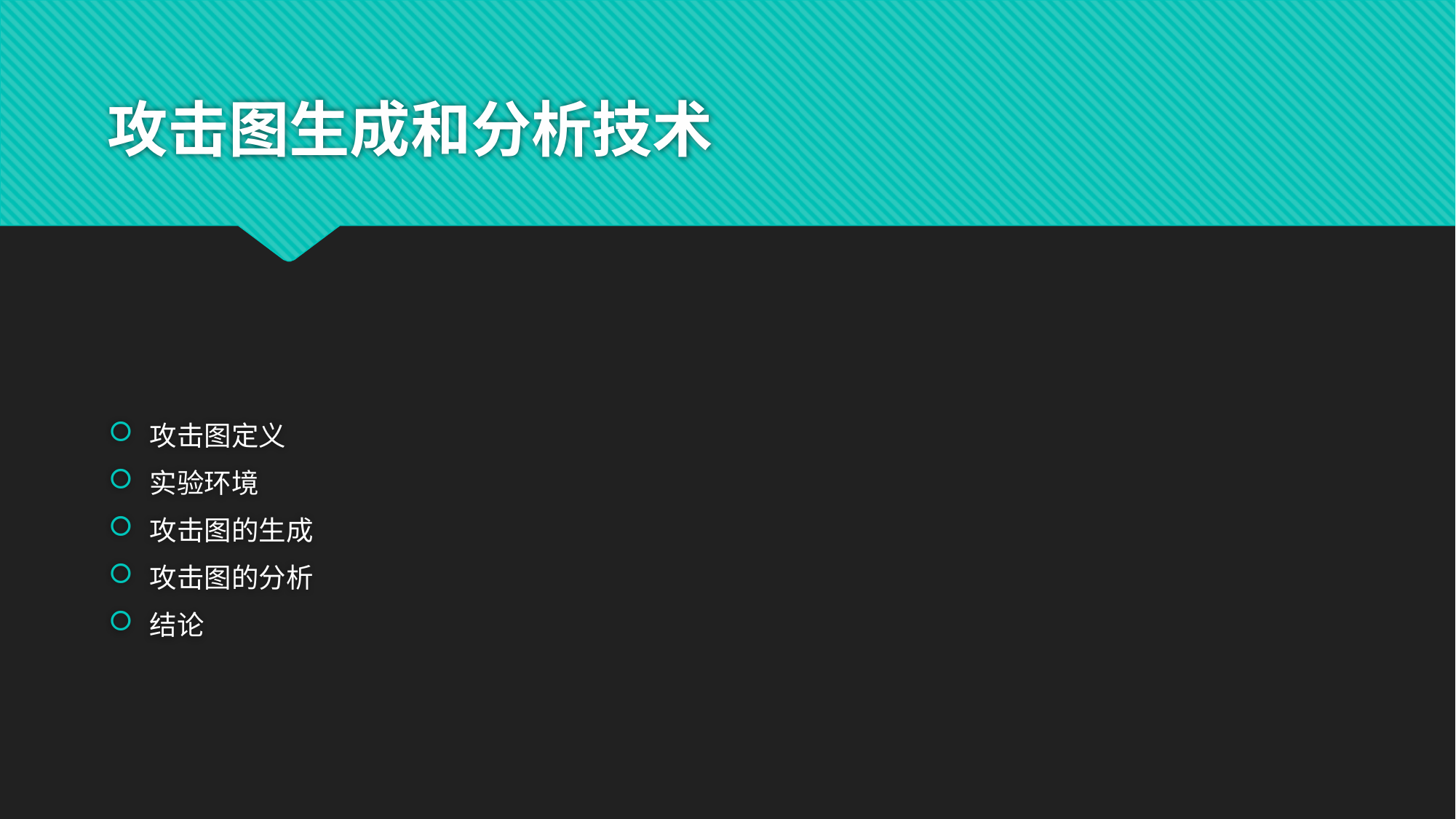

# 攻击图生成和分析技术

攻击图定义
实验环境
攻击图的生成
攻击图的分析
结论